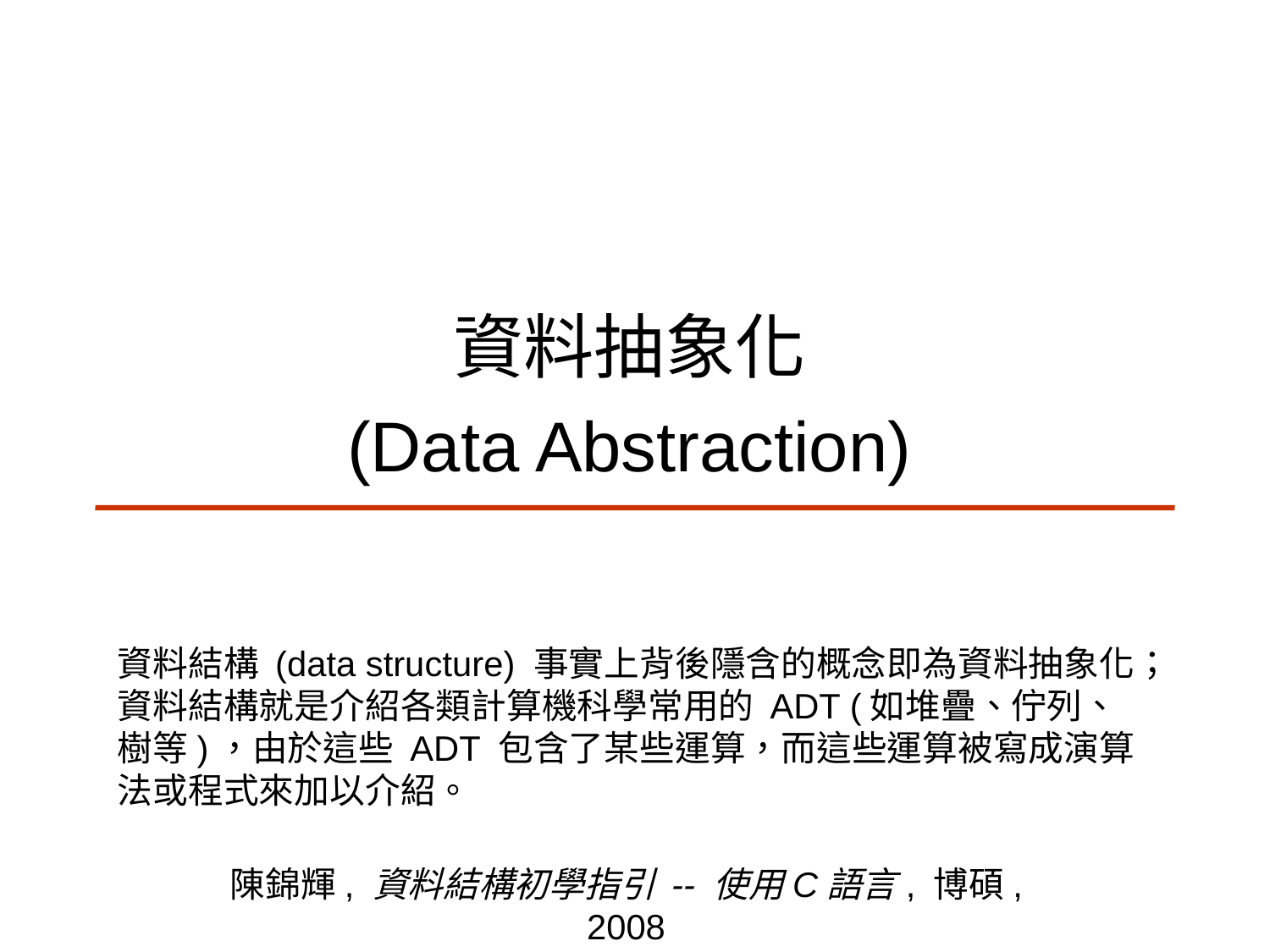

資料抽象化
(Data Abstraction)
# 資料結構 (data structure) 事實上背後隱含的概念即為資料抽象化；資料結構就是介紹各類計算機科學常用的 ADT (如堆疊、佇列、樹等)，由於這些 ADT 包含了某些運算，而這些運算被寫成演算法或程式來加以介紹。
陳錦輝, 資料結構初學指引 -- 使用C語言, 博碩, 2008